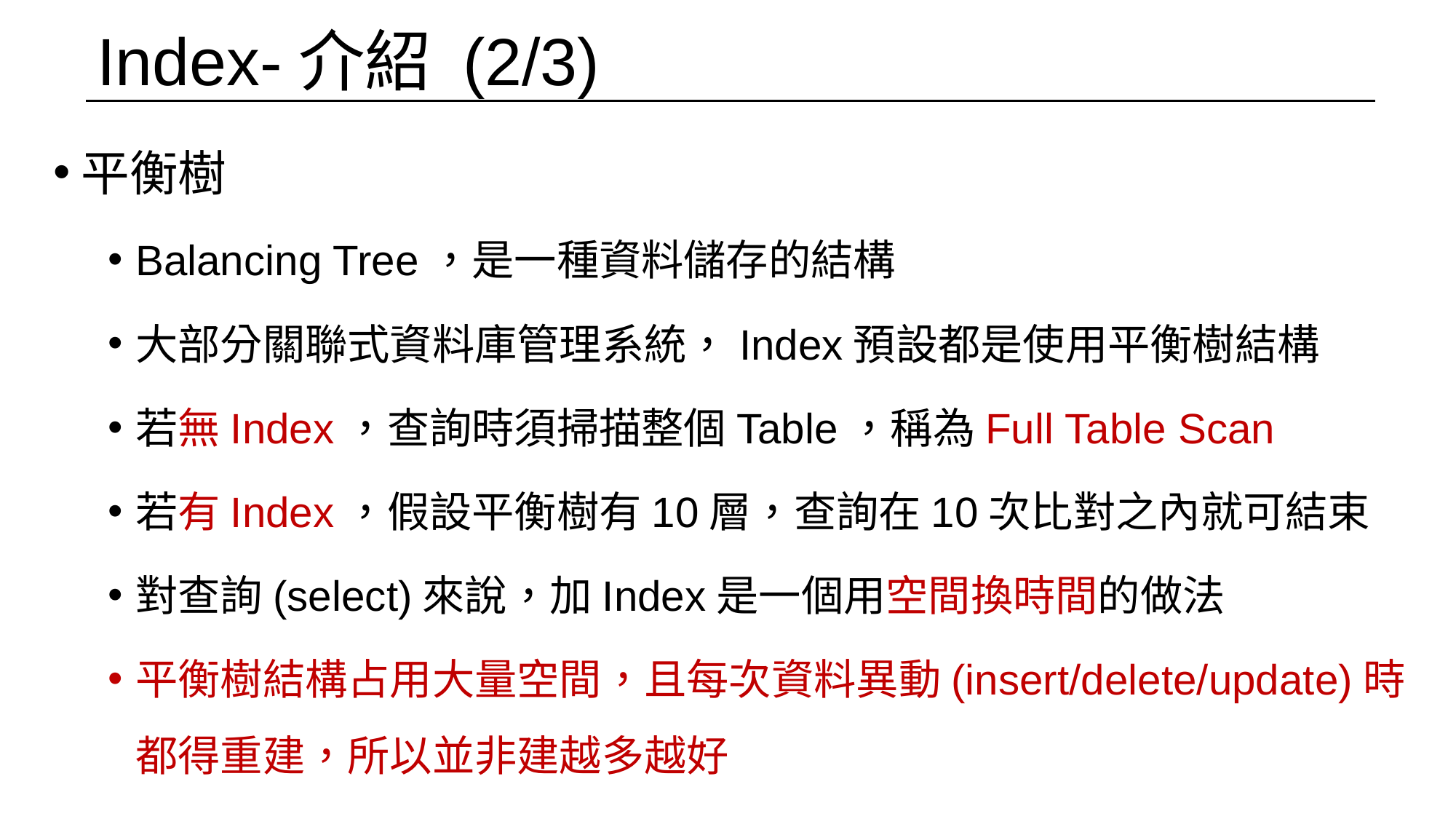

# Index-介紹 (2/3)
平衡樹
Balancing Tree，是一種資料儲存的結構
大部分關聯式資料庫管理系統，Index預設都是使用平衡樹結構
若無Index，查詢時須掃描整個Table，稱為Full Table Scan
若有Index，假設平衡樹有10層，查詢在10次比對之內就可結束
對查詢(select)來說，加Index是一個用空間換時間的做法
平衡樹結構占用大量空間，且每次資料異動(insert/delete/update)時都得重建，所以並非建越多越好